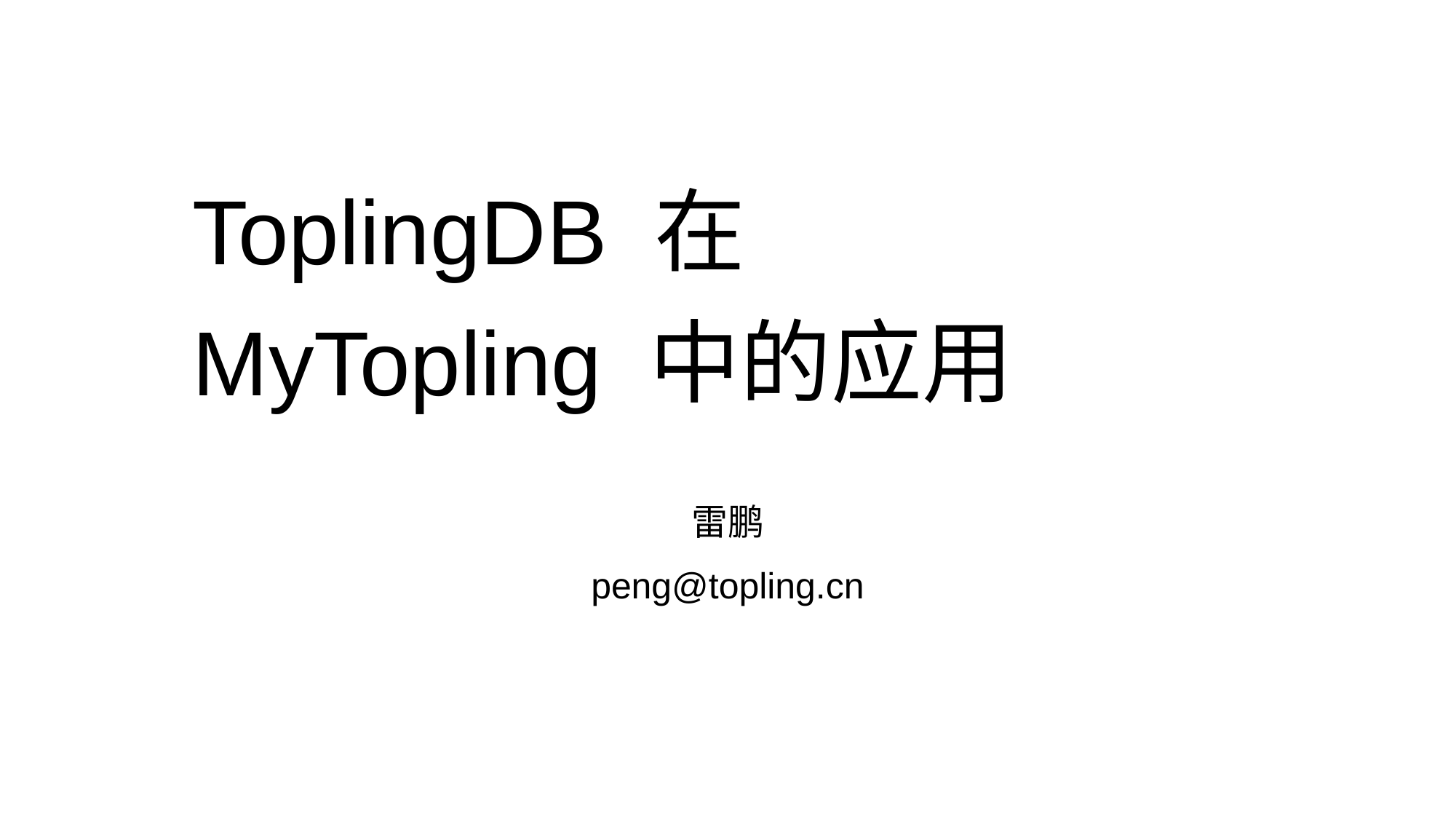

# ToplingDB 在 MyTopling 中的应用

雷鹏
peng@topling.cn